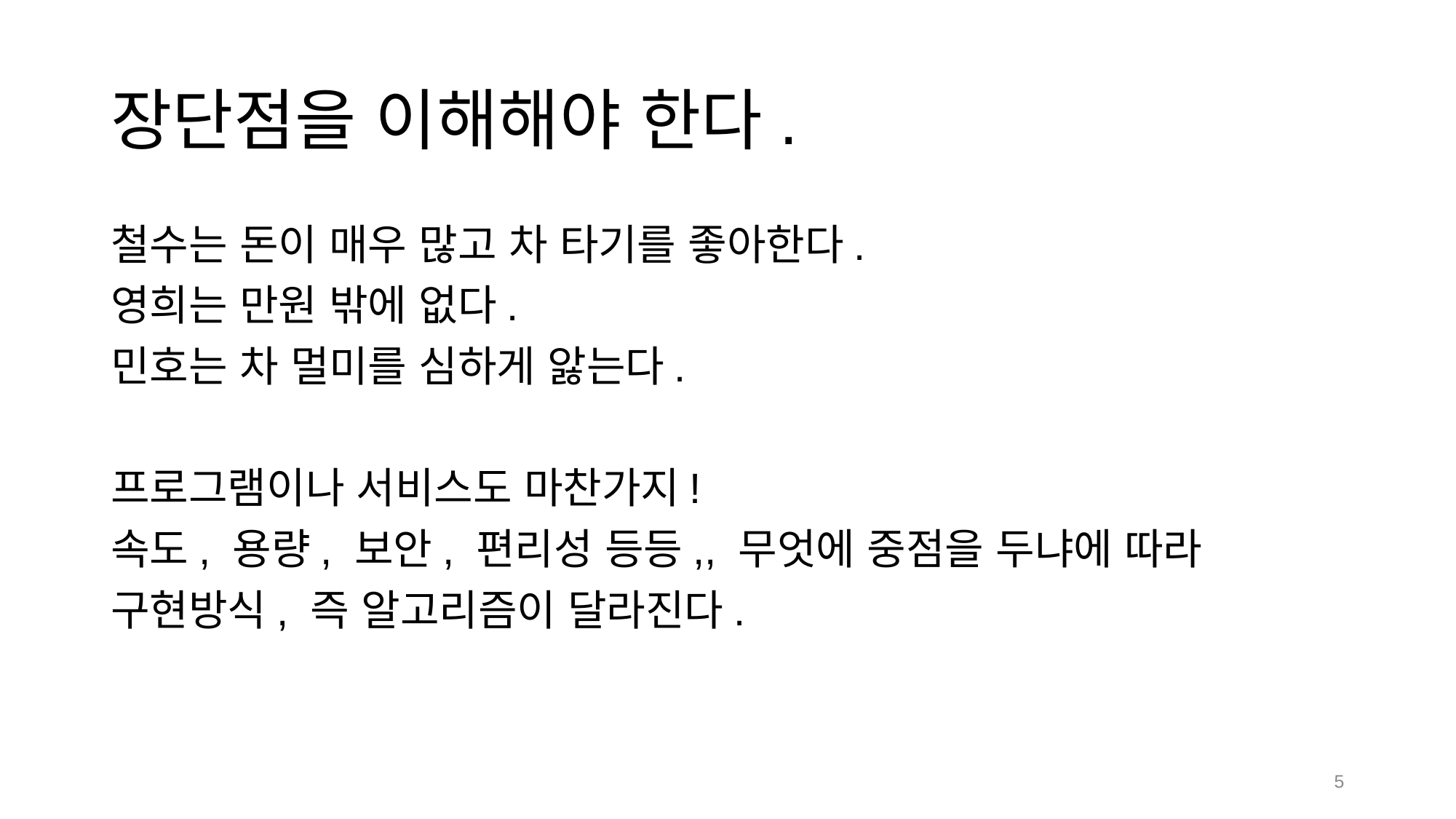

# 장단점을 이해해야 한다.
철수는 돈이 매우 많고 차 타기를 좋아한다.
영희는 만원 밖에 없다.
민호는 차 멀미를 심하게 앓는다.

프로그램이나 서비스도 마찬가지!
속도, 용량, 보안, 편리성 등등,, 무엇에 중점을 두냐에 따라
구현방식, 즉 알고리즘이 달라진다.

5